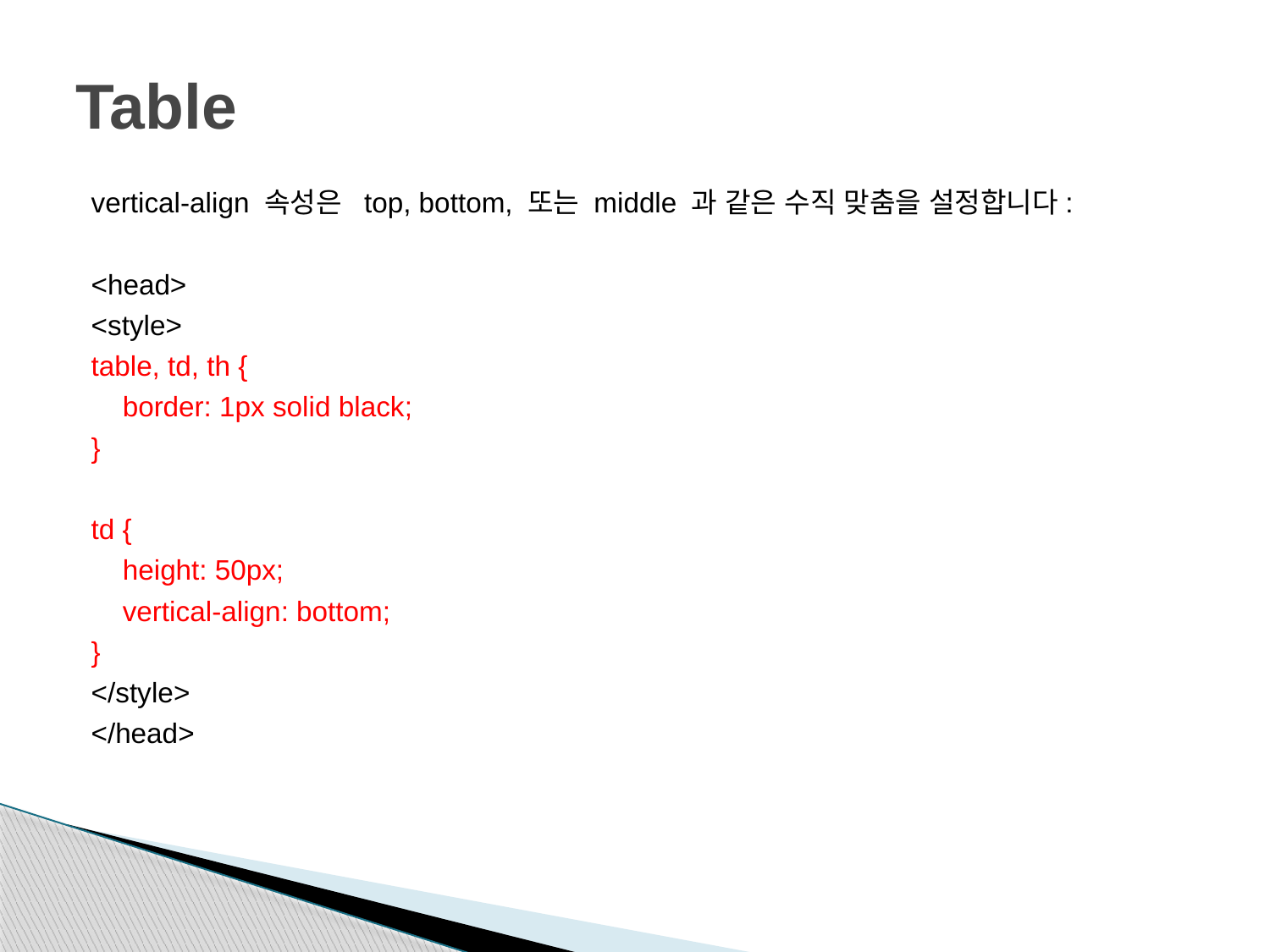

# Table
vertical-align 속성은  top, bottom, 또는 middle 과 같은 수직 맞춤을 설정합니다:

<head>
<style>
table, td, th {
    border: 1px solid black;
}

td {
    height: 50px;
    vertical-align: bottom;
}
</style>
</head>